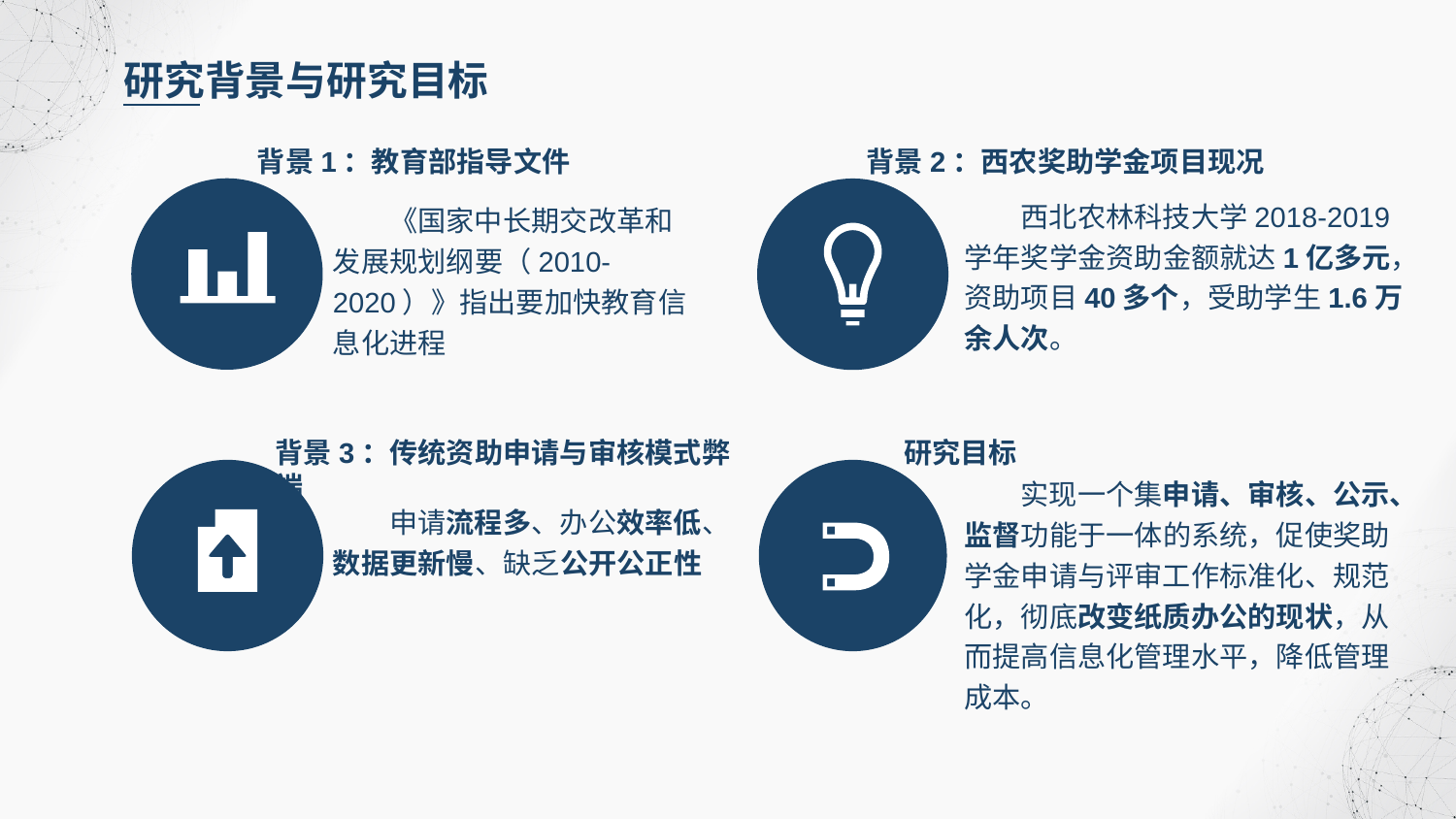

研究背景与研究目标
背景2：西农奖助学金项目现况
背景1：教育部指导文件

西北农林科技大学2018-2019学年奖学金资助金额就达1亿多元，资助项目40多个，受助学生1.6万余人次。
《国家中长期交改革和发展规划纲要（2010-2020）》指出要加快教育信息化进程
背景3：传统资助申请与审核模式弊端
研究目标

实现一个集申请、审核、公示、监督功能于一体的系统，促使奖助学金申请与评审工作标准化、规范化，彻底改变纸质办公的现状，从而提高信息化管理水平，降低管理成本。
申请流程多、办公效率低、数据更新慢、缺乏公开公正性